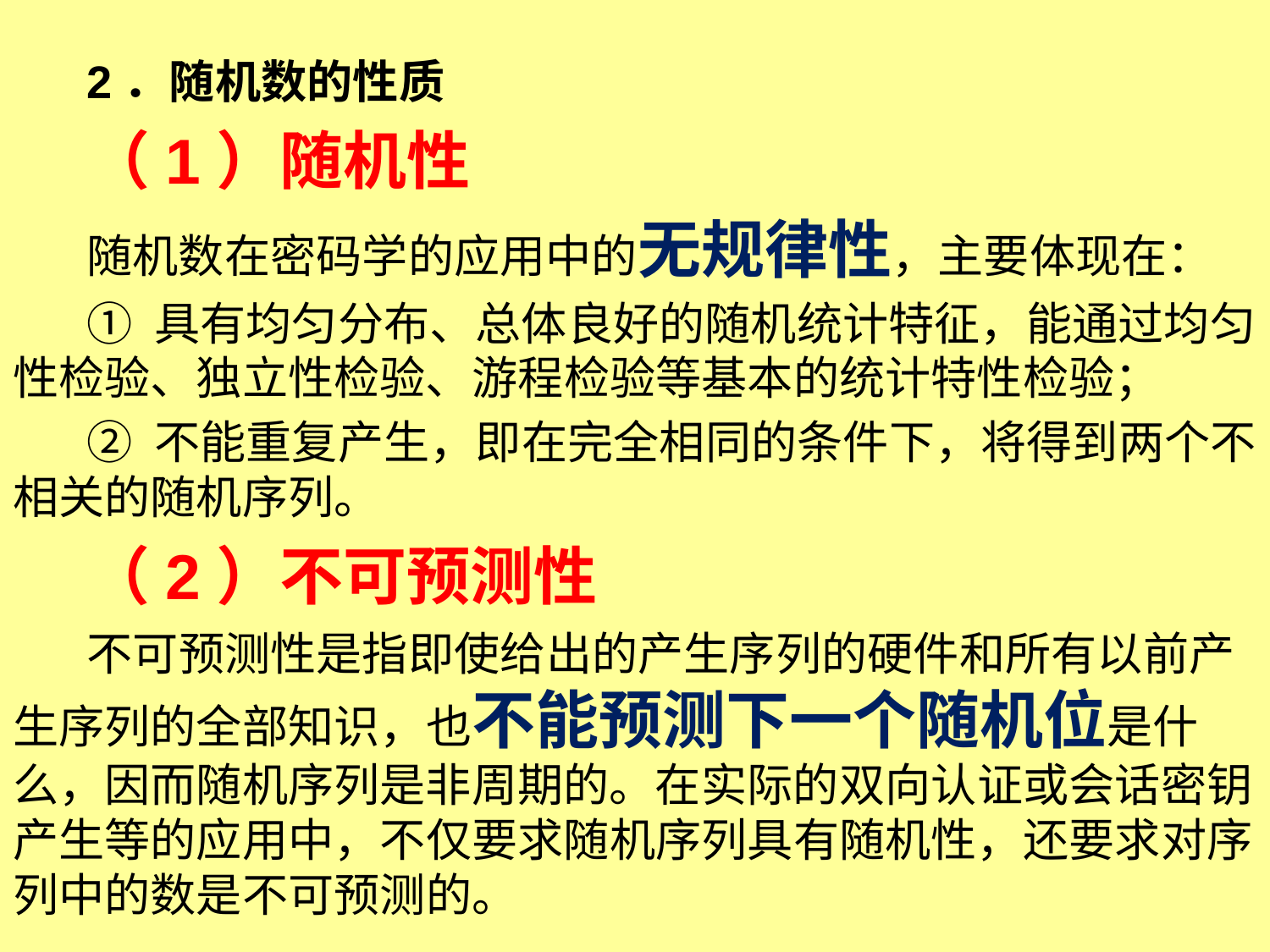

2．随机数的性质
（1）随机性
随机数在密码学的应用中的无规律性，主要体现在：
① 具有均匀分布、总体良好的随机统计特征，能通过均匀性检验、独立性检验、游程检验等基本的统计特性检验；
② 不能重复产生，即在完全相同的条件下，将得到两个不相关的随机序列。
（2）不可预测性
不可预测性是指即使给出的产生序列的硬件和所有以前产生序列的全部知识，也不能预测下一个随机位是什么，因而随机序列是非周期的。在实际的双向认证或会话密钥产生等的应用中，不仅要求随机序列具有随机性，还要求对序列中的数是不可预测的。